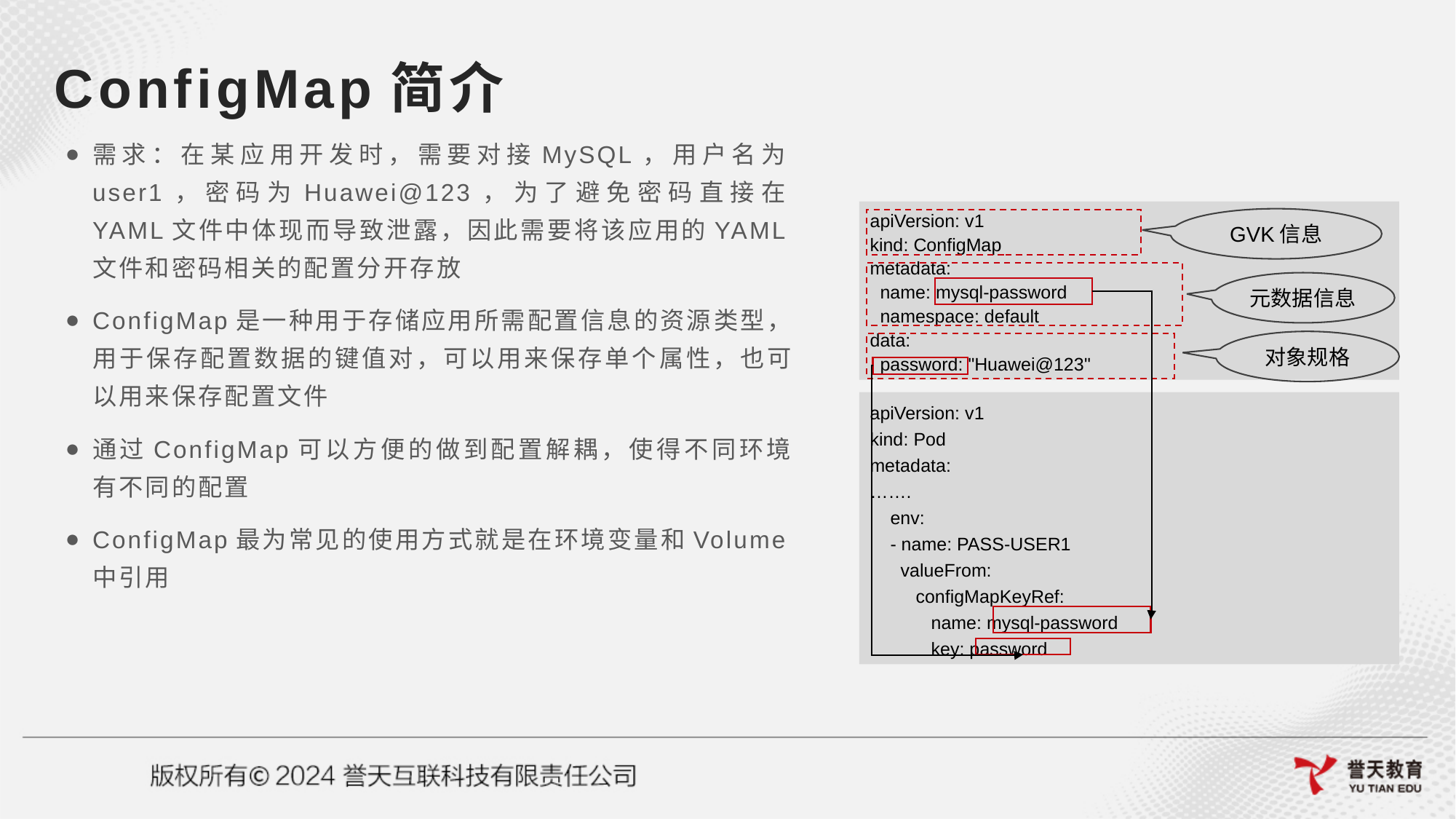

# ConfigMap简介
需求：在某应用开发时，需要对接MySQL，用户名为user1，密码为Huawei@123，为了避免密码直接在YAML文件中体现而导致泄露，因此需要将该应用的YAML文件和密码相关的配置分开存放
ConfigMap是一种用于存储应用所需配置信息的资源类型，用于保存配置数据的键值对，可以用来保存单个属性，也可以用来保存配置文件
通过ConfigMap可以方便的做到配置解耦，使得不同环境有不同的配置
ConfigMap最为常见的使用方式就是在环境变量和Volume中引用

apiVersion: v1
kind: ConfigMap
metadata:
  name: mysql-password
  namespace: default
data:
  password: "Huawei@123"
GVK信息

元数据信息

对象规格

apiVersion: v1
kind: Pod
metadata:
…….
    env:
    - name: PASS-USER1
      valueFrom:
         configMapKeyRef:
            name: mysql-password
            key: password